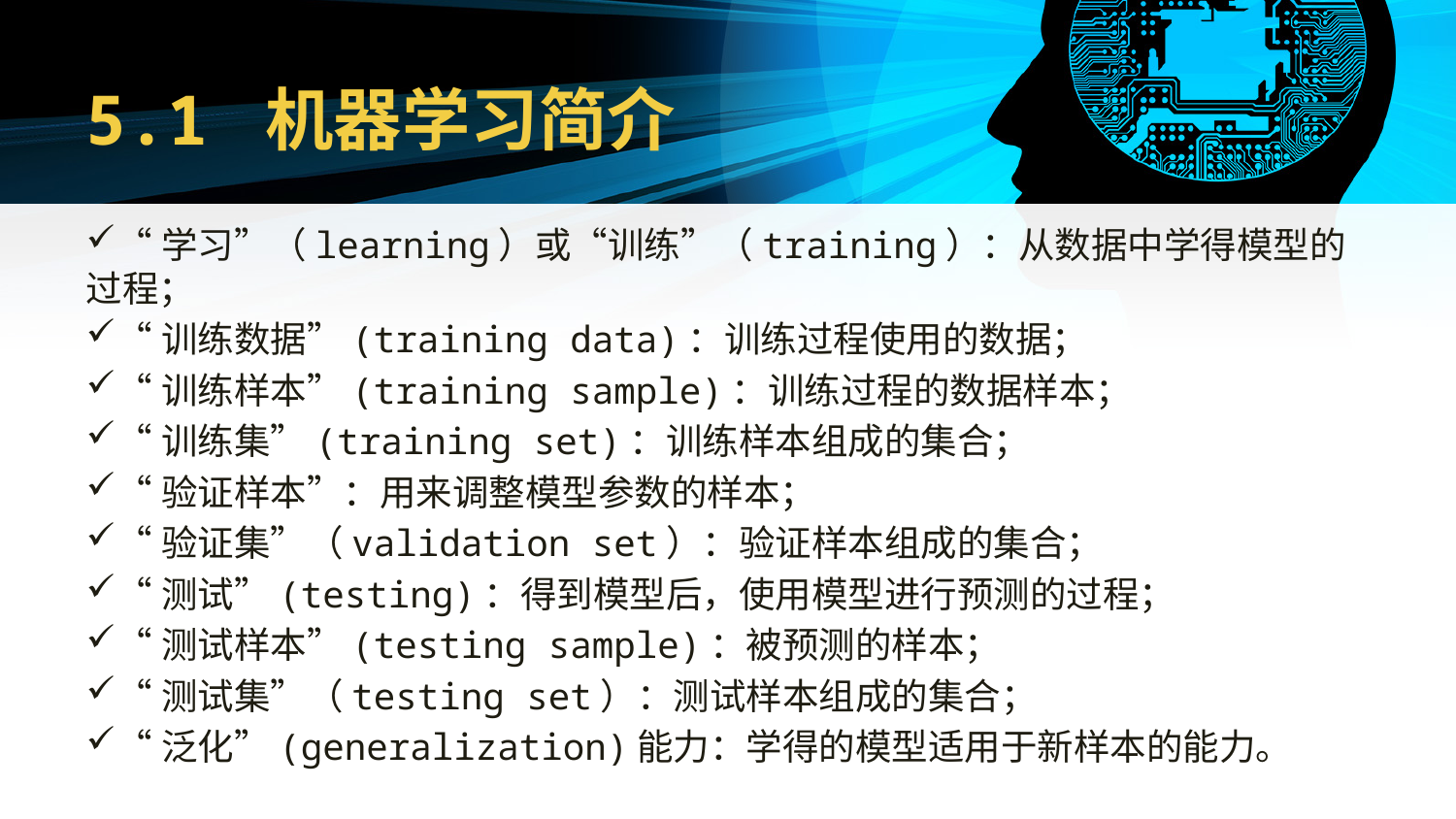

# 5.1 机器学习简介
“学习”（learning）或“训练”（training）：从数据中学得模型的过程；
“训练数据”(training data)：训练过程使用的数据；
“训练样本”(training sample)：训练过程的数据样本；
“训练集”(training set)：训练样本组成的集合；
“验证样本”：用来调整模型参数的样本；
“验证集”（validation set）：验证样本组成的集合；
“测试”(testing)：得到模型后，使用模型进行预测的过程；
“测试样本”(testing sample)：被预测的样本；
“测试集”（testing set）：测试样本组成的集合；
“泛化”(generalization)能力：学得的模型适用于新样本的能力。